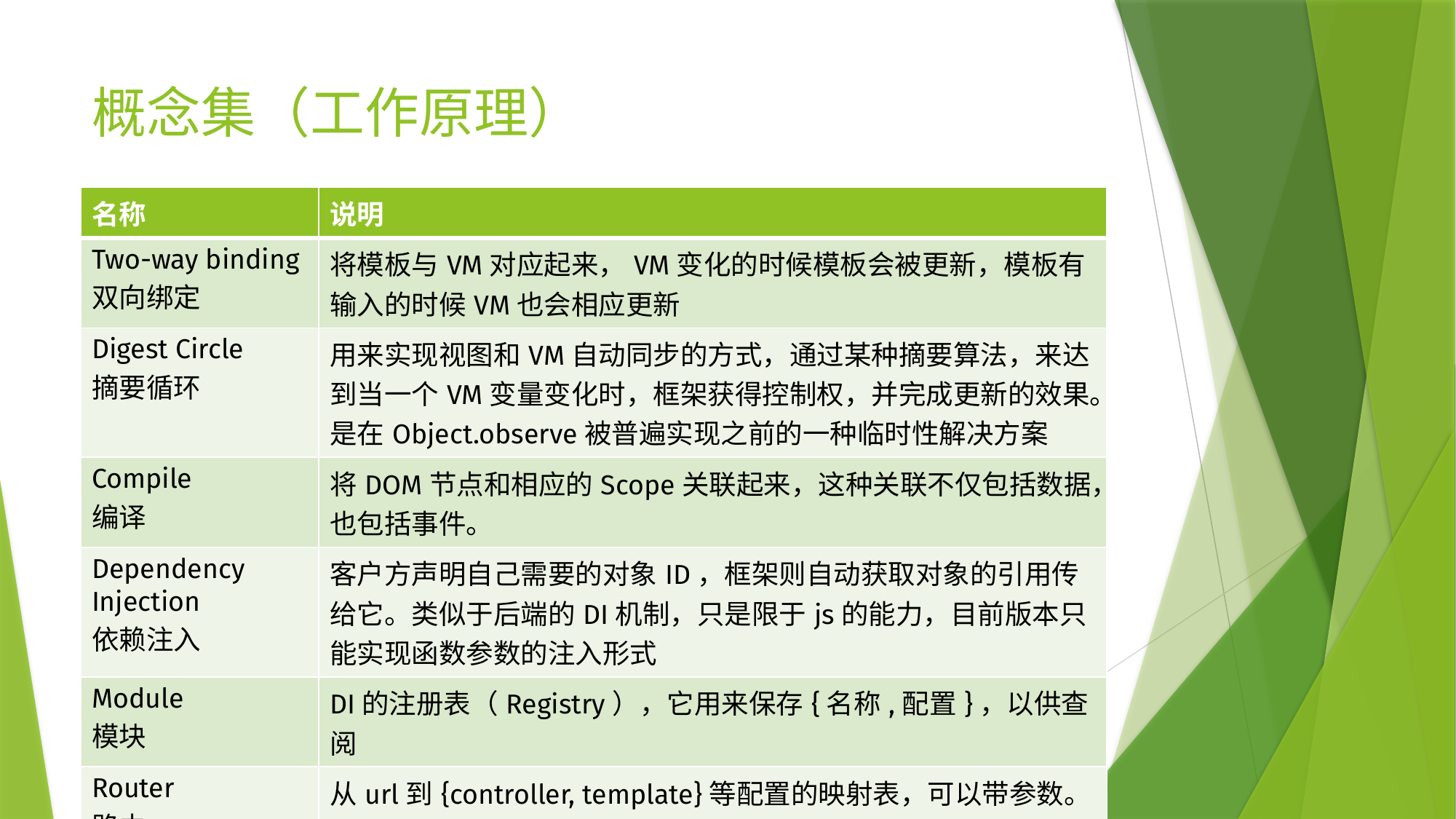

# 概念集（工作原理）
| 名称 | 说明 |
| --- | --- |
| Two-way binding 双向绑定 | 将模板与VM对应起来，VM变化的时候模板会被更新，模板有输入的时候VM也会相应更新 |
| Digest Circle 摘要循环 | 用来实现视图和VM自动同步的方式，通过某种摘要算法，来达到当一个VM变量变化时，框架获得控制权，并完成更新的效果。是在Object.observe被普遍实现之前的一种临时性解决方案 |
| Compile 编译 | 将DOM节点和相应的Scope关联起来，这种关联不仅包括数据，也包括事件。 |
| Dependency Injection 依赖注入 | 客户方声明自己需要的对象ID，框架则自动获取对象的引用传给它。类似于后端的DI机制，只是限于js的能力，目前版本只能实现函数参数的注入形式 |
| Module 模块 | DI的注册表（Registry），它用来保存{名称,配置}，以供查阅 |
| Router 路由 | 从url到{controller, template}等配置的映射表，可以带参数。收到url请求后会找到对应的controller函数，并传入scope对象，然后把其结果渲染到template中。 |